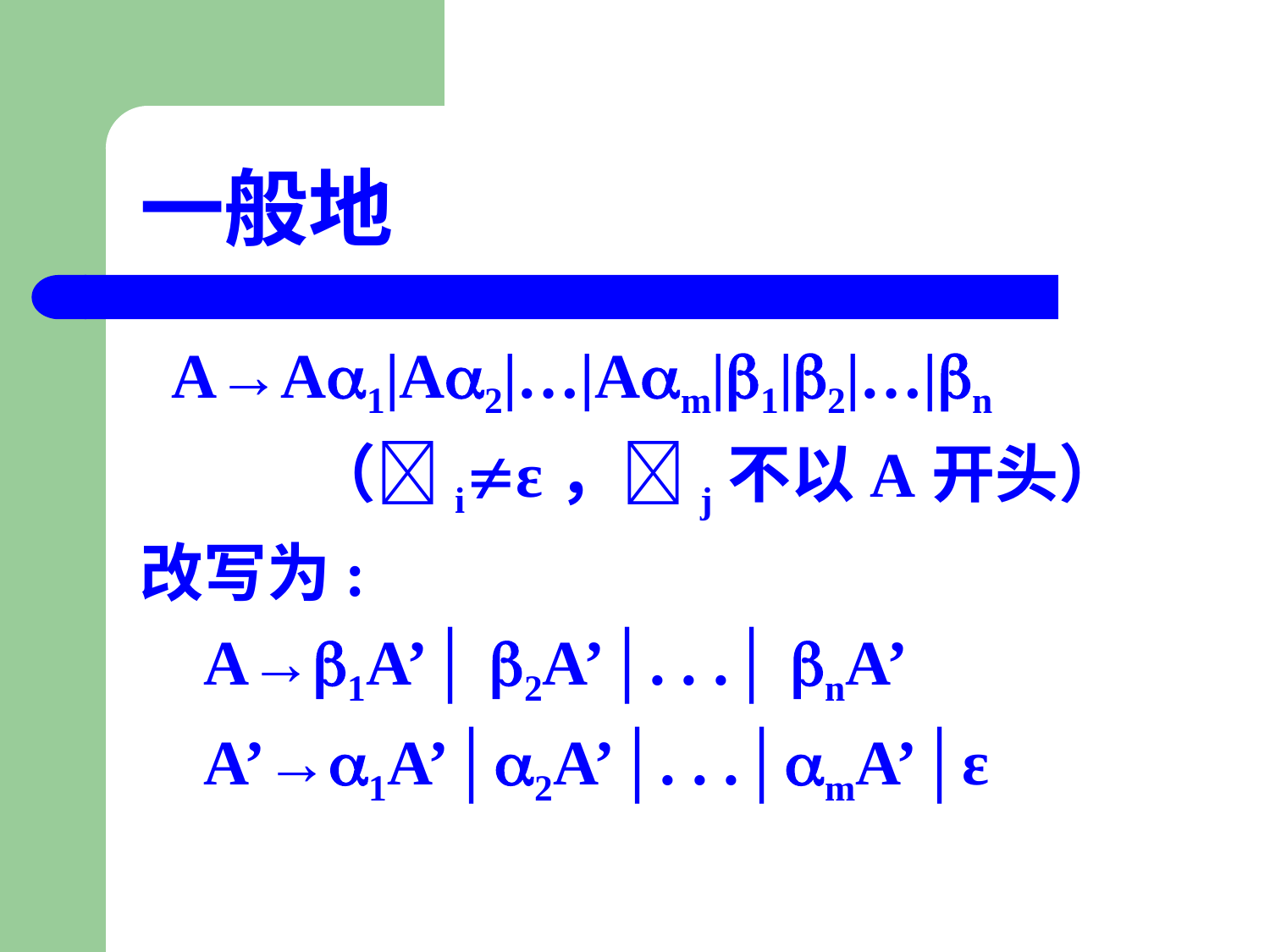

# 一般地
  A→Aα1|Aα2|…|Aαm|β1|β2|…|βn
           （αi≠ε，βj不以A开头）
改写为:
    A→β1A’│ β2A’│. . .│ βnA’
    A’→α1A’│α2A’│. . .│αmA’│ε